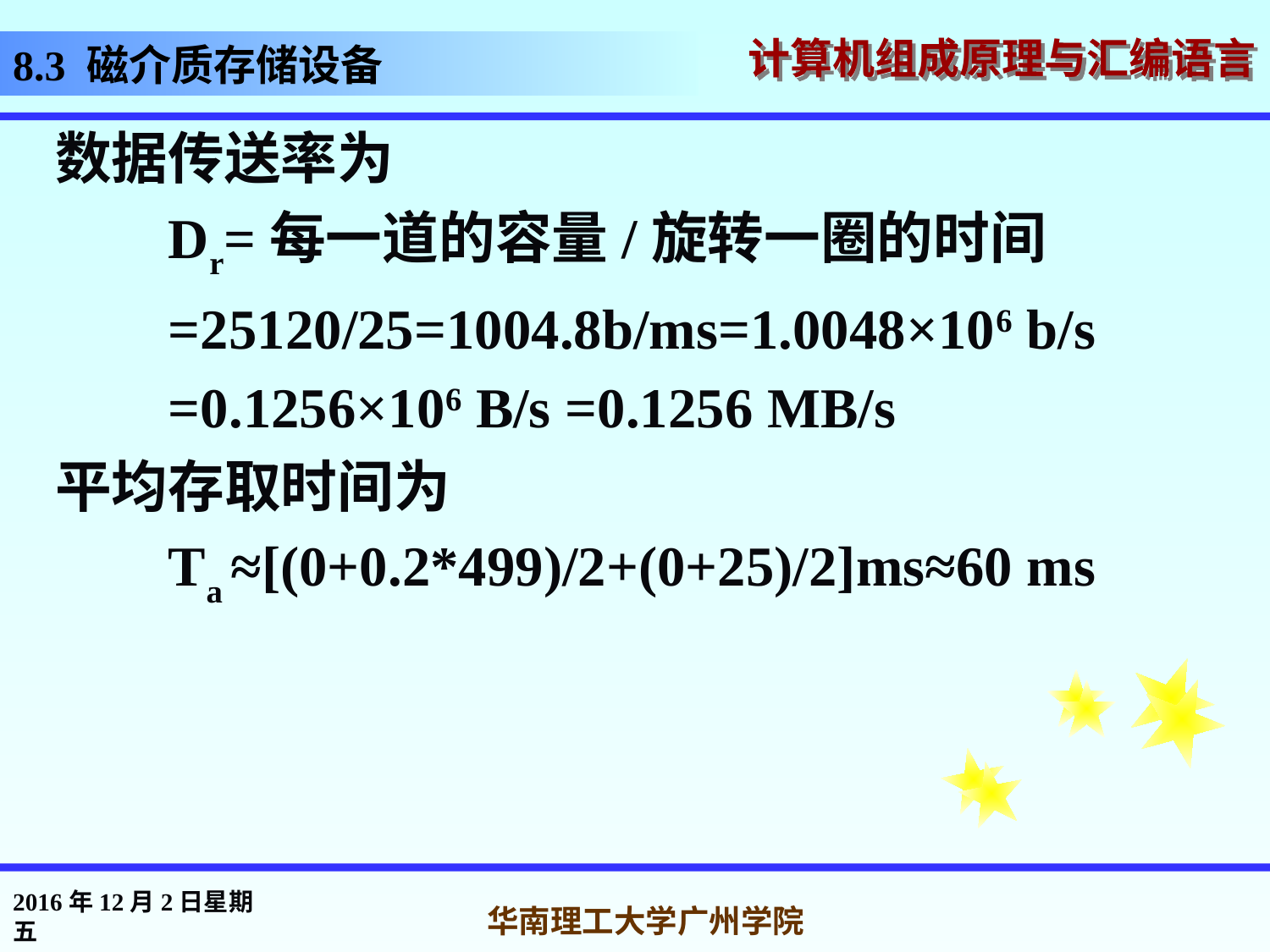

# 8.3 磁介质存储设备
数据传送率为
        Dr=每一道的容量/旋转一圈的时间
        =25120/25=1004.8b/ms=1.0048×106 b/s
        =0.1256×106 B/s =0.1256 MB/s
平均存取时间为
        Ta ≈[(0+0.2*499)/2+(0+25)/2]ms≈60 ms
2016年12月2日星期五
华南理工大学广州学院